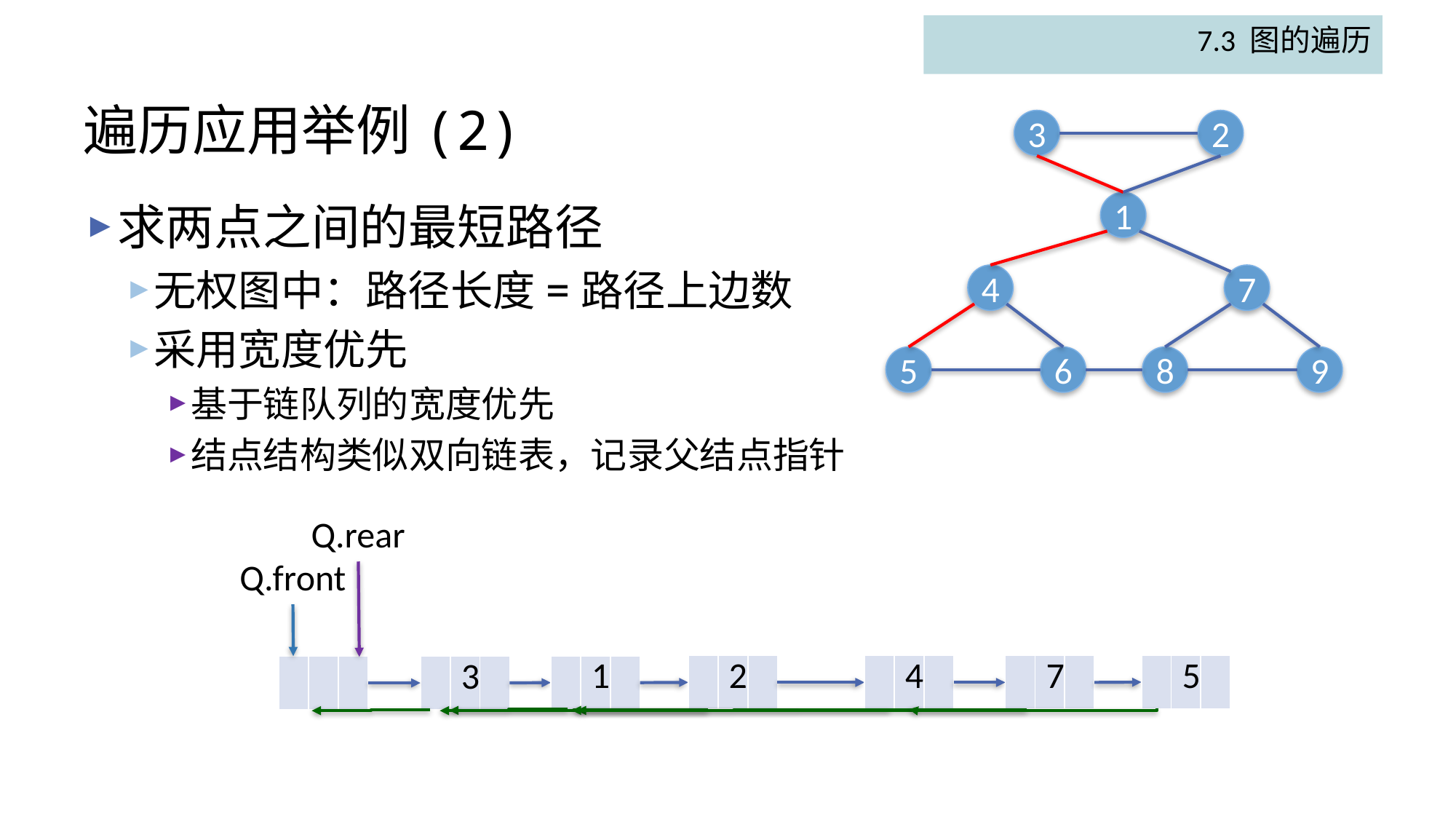

7.3 图的遍历
# 遍历应用举例(2)
3
2
1
4
7
5
6
8
9
求两点之间的最短路径
无权图中：路径长度=路径上边数
采用宽度优先
基于链队列的宽度优先
结点结构类似双向链表，记录父结点指针
Q.rear
Q.front
|  | 5 |  |
| --- | --- | --- |
|  | 2 |  |
| --- | --- | --- |
|  | 4 |  |
| --- | --- | --- |
|  | 7 |  |
| --- | --- | --- |
|  | 1 |  |
| --- | --- | --- |
|  |  |  |
| --- | --- | --- |
|  | 3 |  |
| --- | --- | --- |